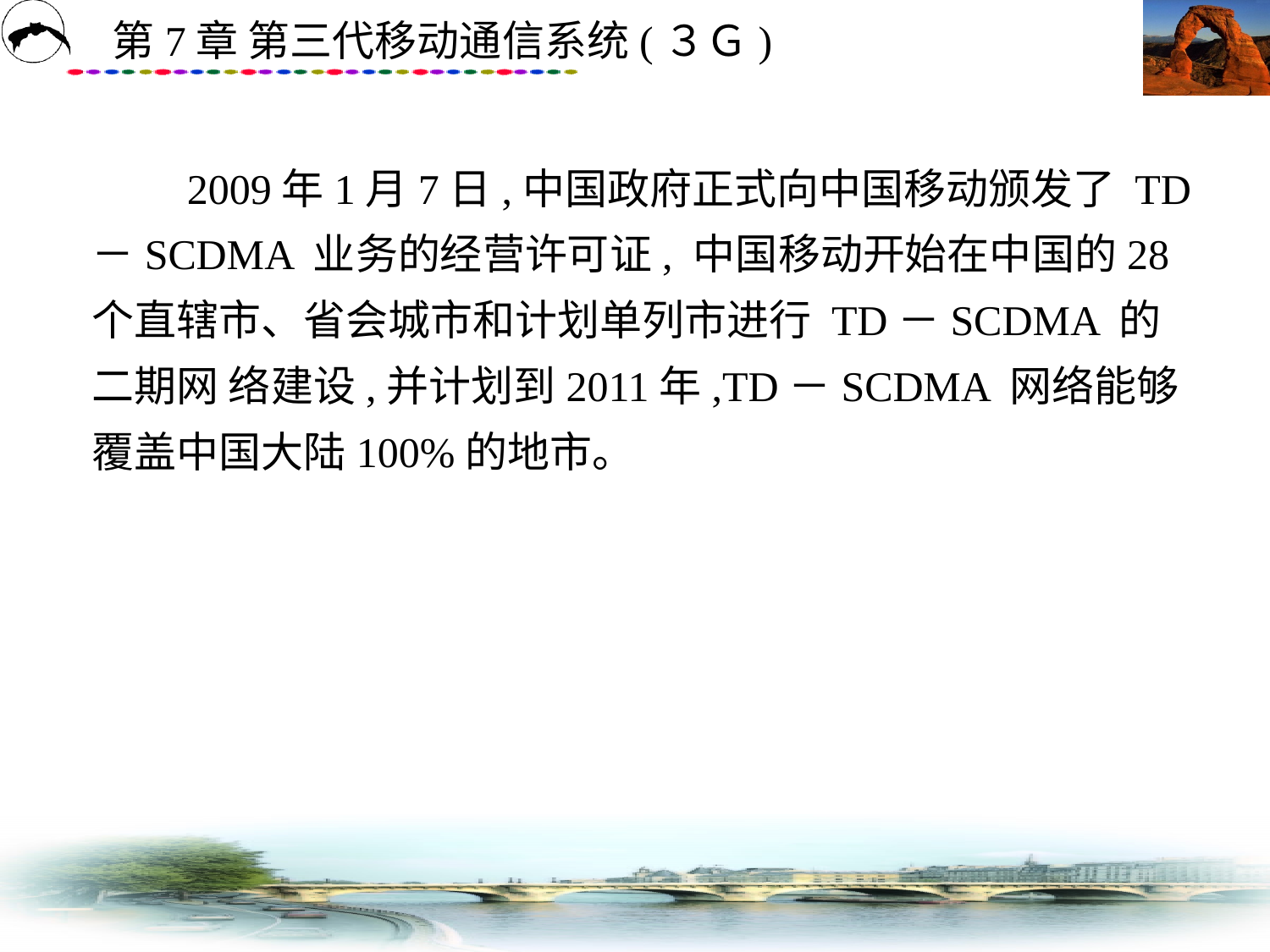

# 2009年1月7日,中国政府正式向中国移动颁发了 TD－SCDMA 业务的经营许可证, 中国移动开始在中国的28个直辖市、省会城市和计划单列市进行 TD－SCDMA 的二期网 络建设,并计划到2011年,TD－SCDMA 网络能够覆盖中国大陆100%的地市。